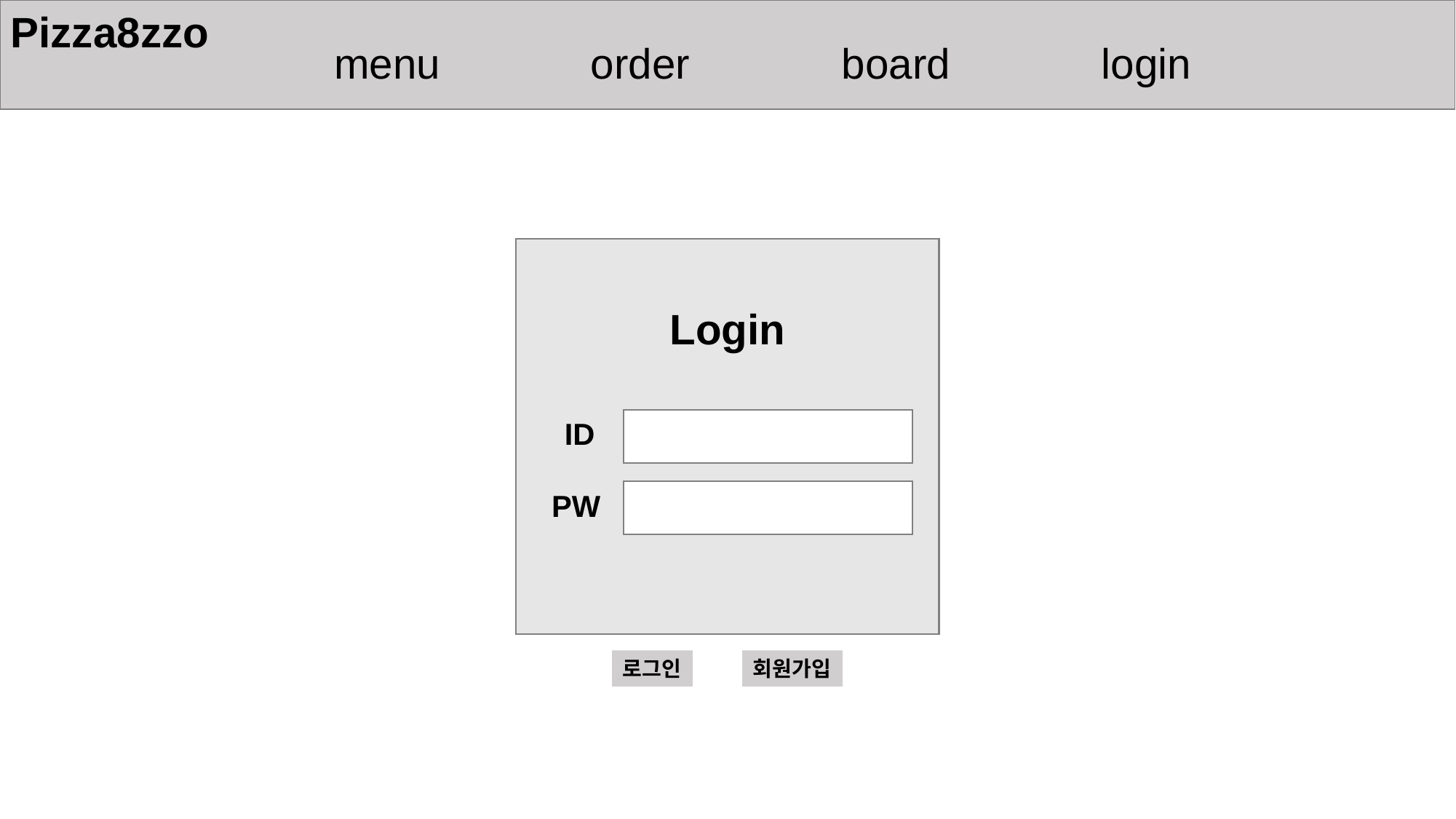

Pizza8zzo

menu
order
board
login

Login
ID

PW

로그인
회원가입